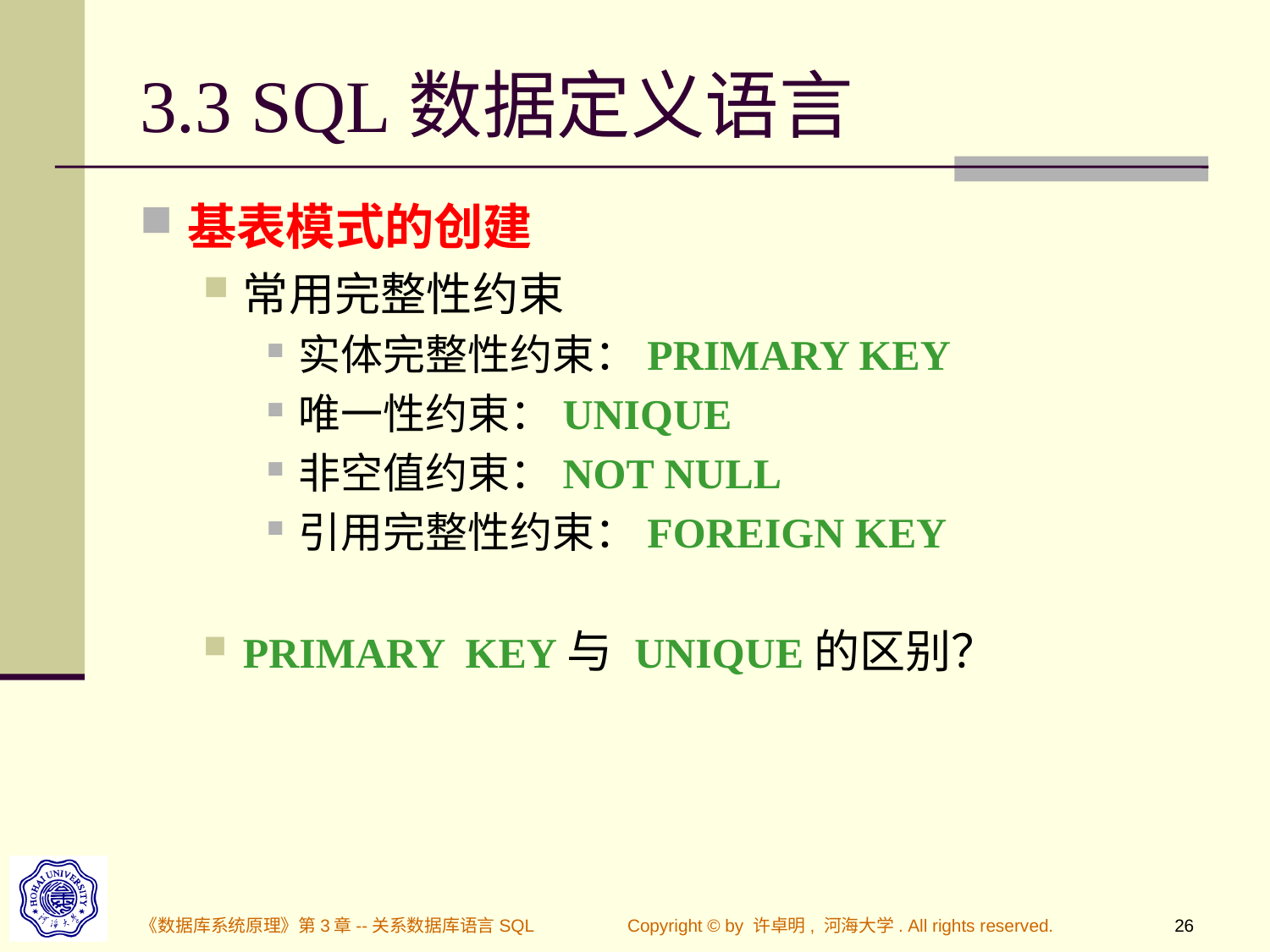

# 3.3 SQL数据定义语言
基表模式的创建
常用完整性约束
实体完整性约束：PRIMARY KEY
唯一性约束：UNIQUE
非空值约束：NOT NULL
引用完整性约束：FOREIGN KEY

PRIMARY  KEY与 UNIQUE的区别？
《数据库系统原理》第3章--关系数据库语言SQL
Copyright © by 许卓明, 河海大学. All rights reserved.
26